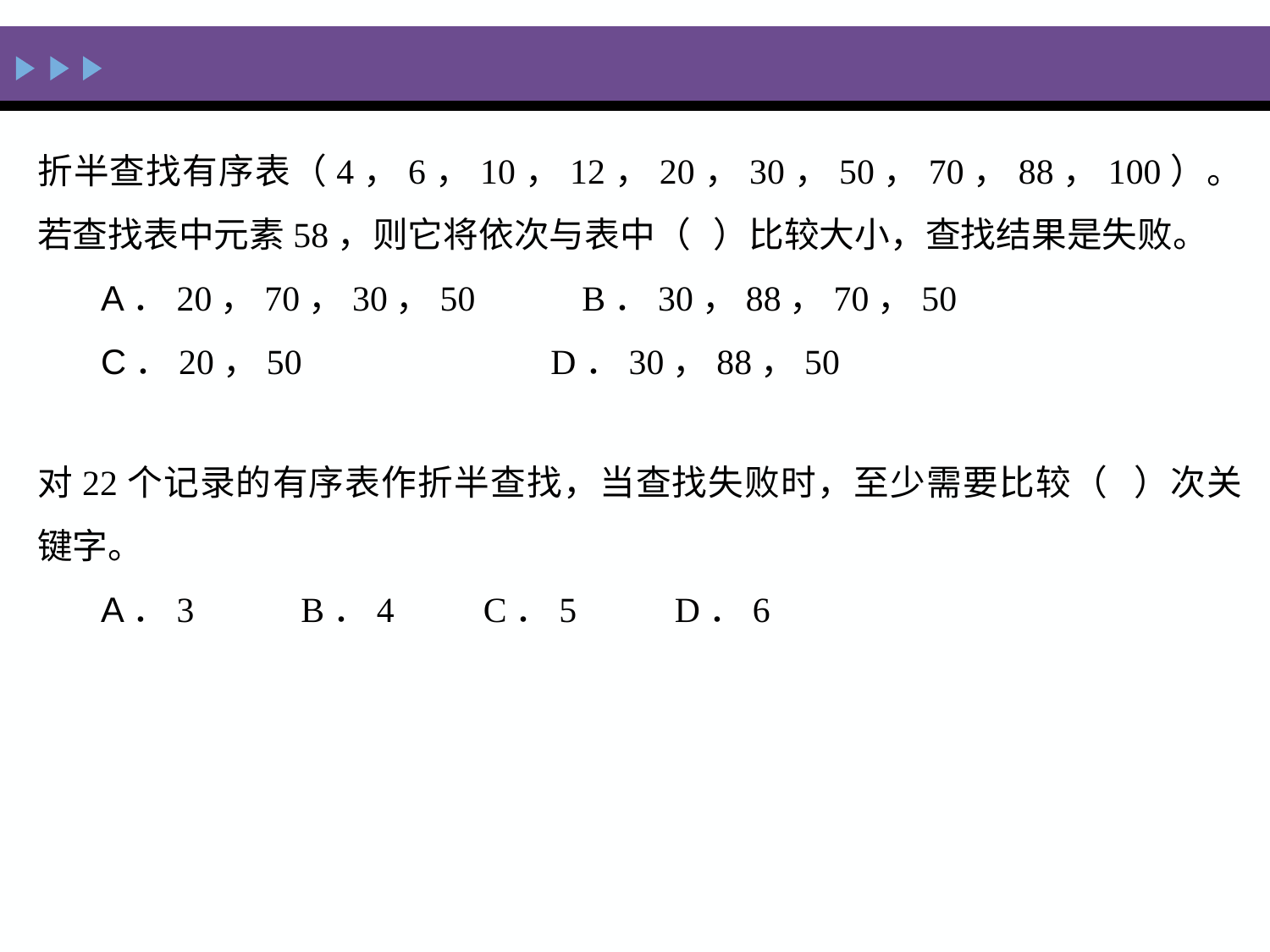

#
折半查找有序表（4，6，10，12，20，30，50，70，88，100）。若查找表中元素58，则它将依次与表中（   ）比较大小，查找结果是失败。
A．20，70，30，50            B．30，88，70，50
C．20，50                            D．30，88，50

对22个记录的有序表作折半查找，当查找失败时，至少需要比较（   ）次关键字。
A．3            B．4          C．5           D．6